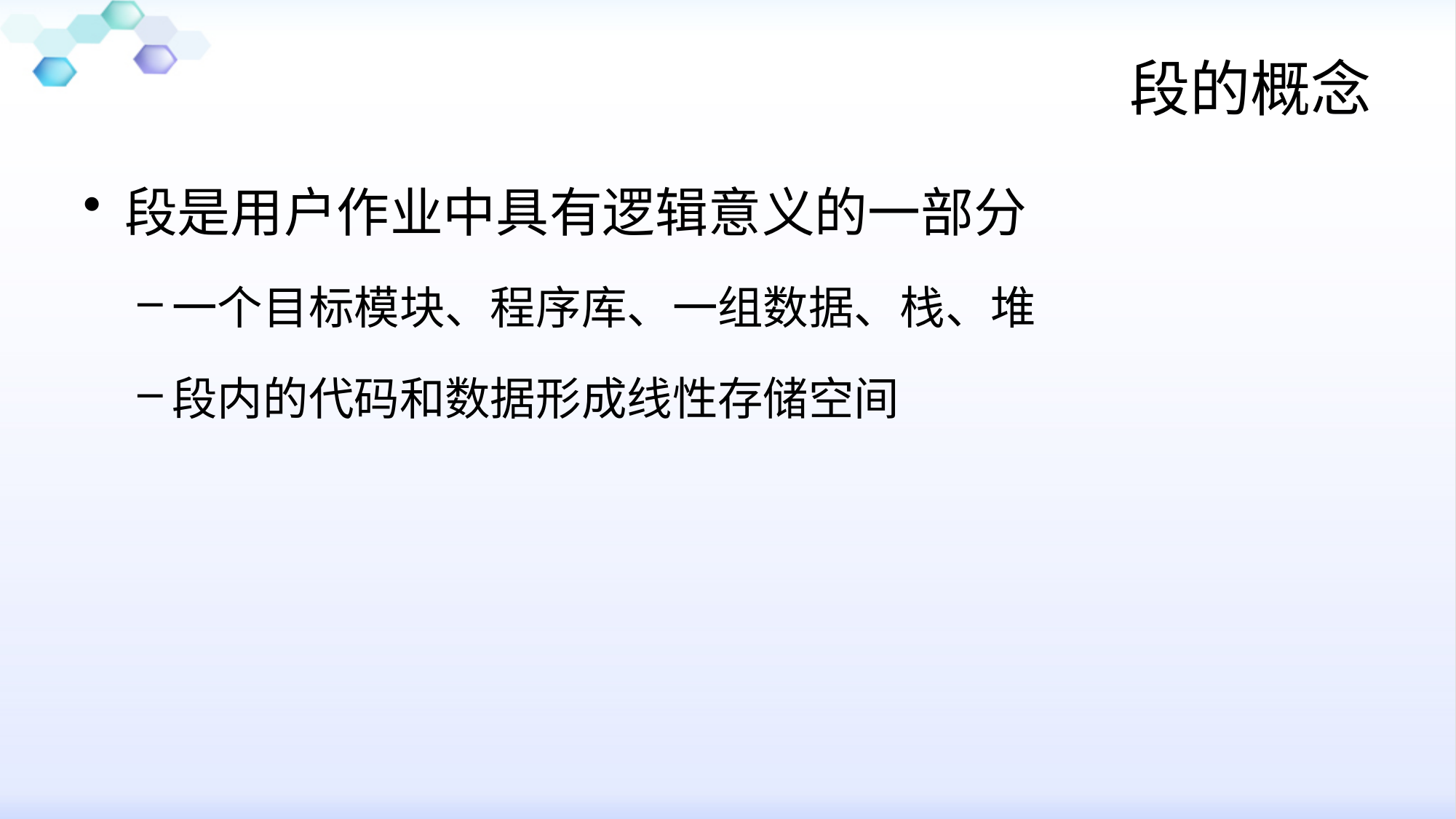

# 段的概念
段是用户作业中具有逻辑意义的一部分
一个目标模块、程序库、一组数据、栈、堆
段内的代码和数据形成线性存储空间